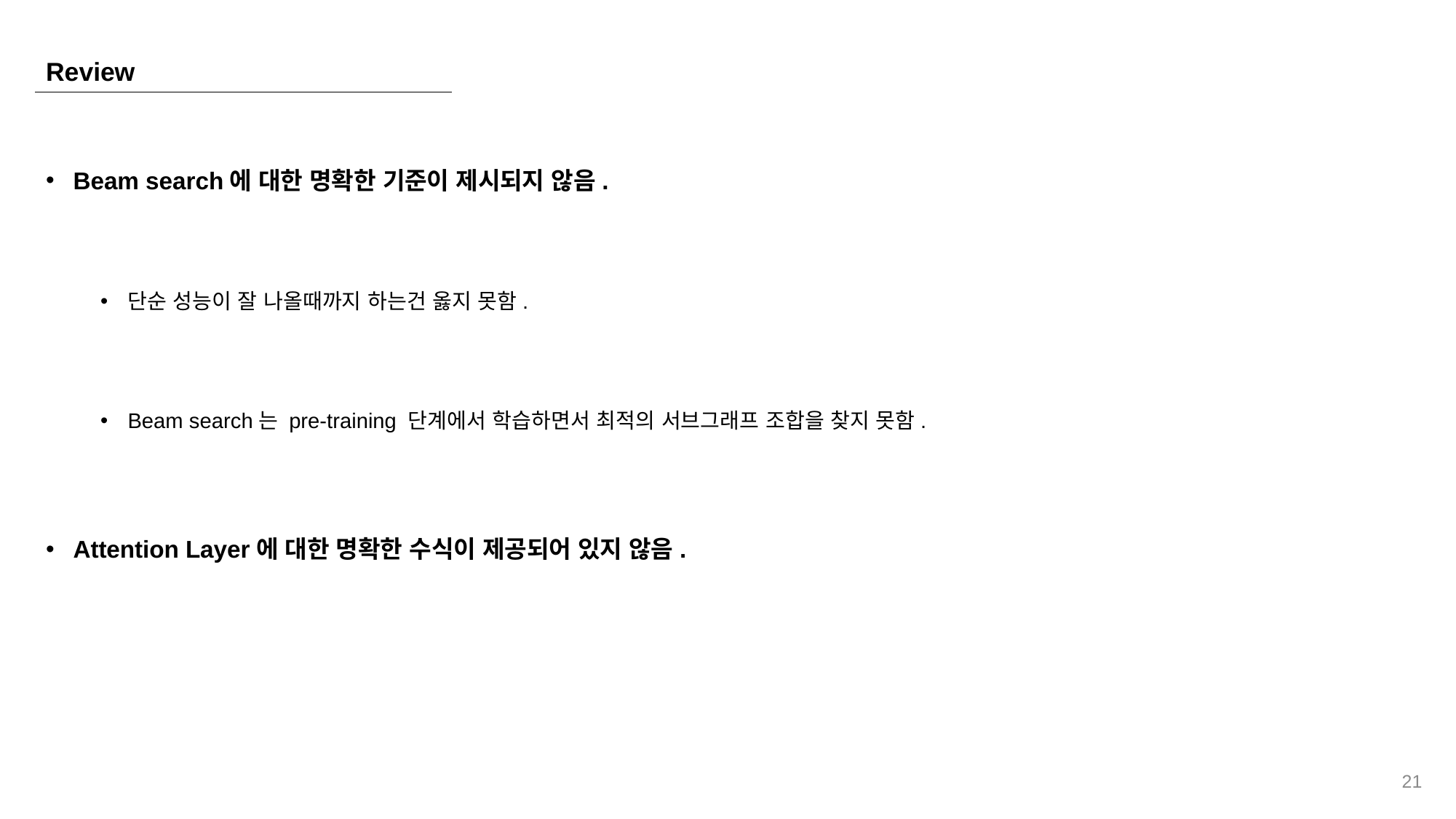

# Review

Beam search에 대한 명확한 기준이 제시되지 않음.

단순 성능이 잘 나올때까지 하는건 옳지 못함.

Beam search는 pre-training 단계에서 학습하면서 최적의 서브그래프 조합을 찾지 못함.

Attention Layer에 대한 명확한 수식이 제공되어 있지 않음.
21